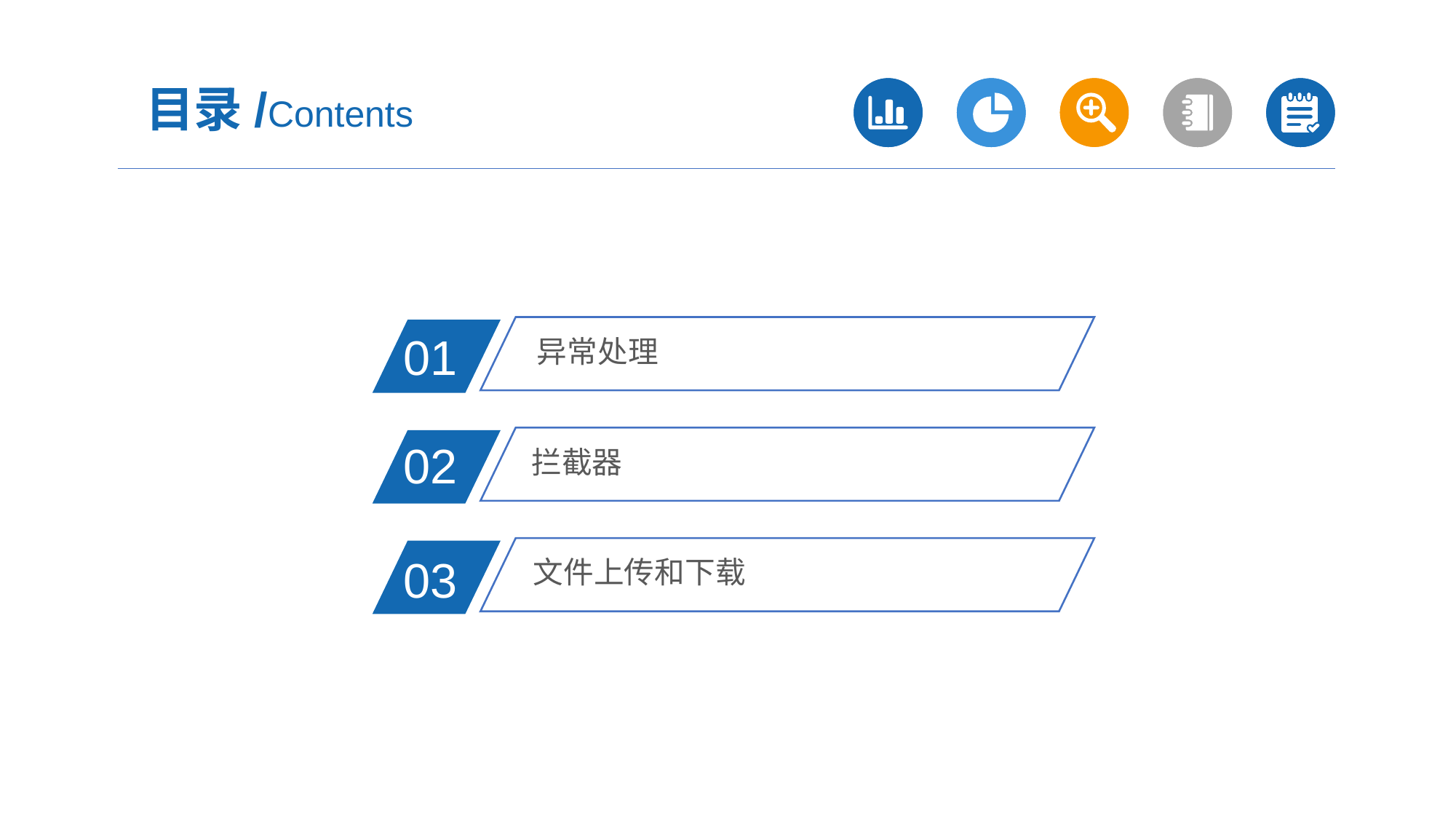

目录/Contents

异常处理

01

拦截器
02

文件上传和下载

03